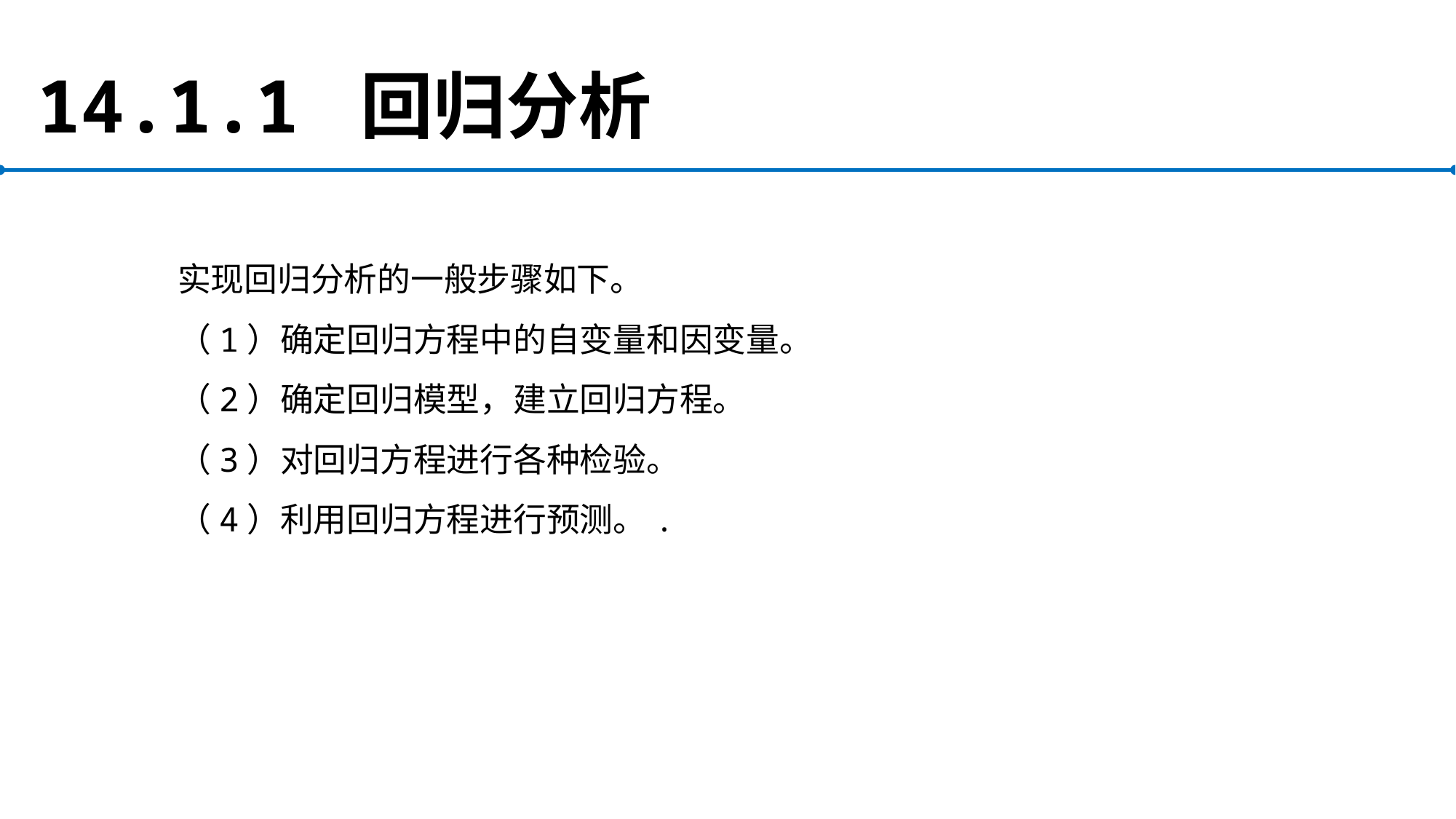

# 14.1.1 回归分析
实现回归分析的一般步骤如下。
（1）确定回归方程中的自变量和因变量。
（2）确定回归模型，建立回归方程。
（3）对回归方程进行各种检验。
（4）利用回归方程进行预测。.